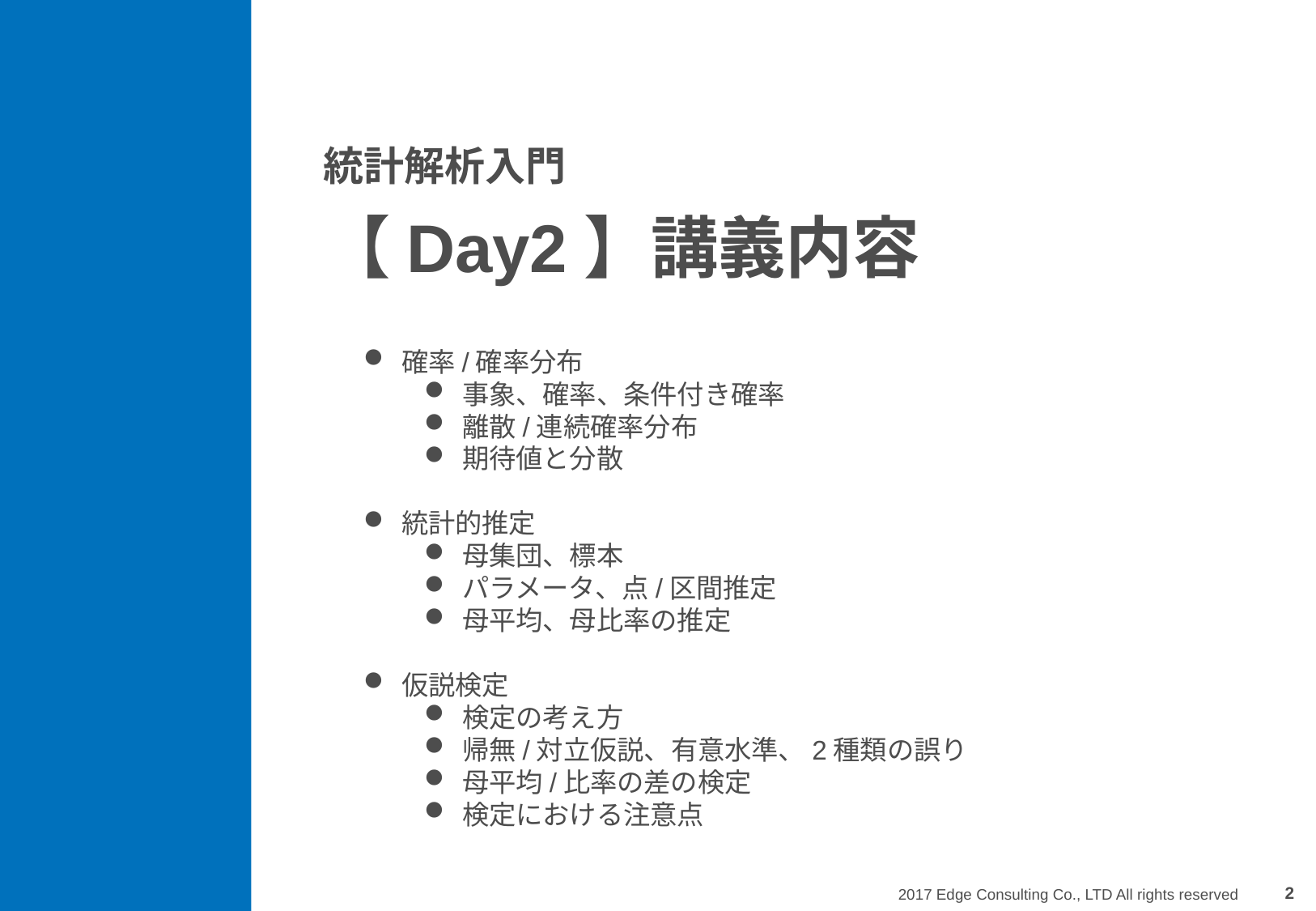

# 統計解析入門 【Day2】講義内容
確率/確率分布
事象、確率、条件付き確率
離散/連続確率分布
期待値と分散

統計的推定
母集団、標本
パラメータ、点/区間推定
母平均、母比率の推定

仮説検定
検定の考え方
帰無/対立仮説、有意水準、2種類の誤り
母平均/比率の差の検定
検定における注意点

2